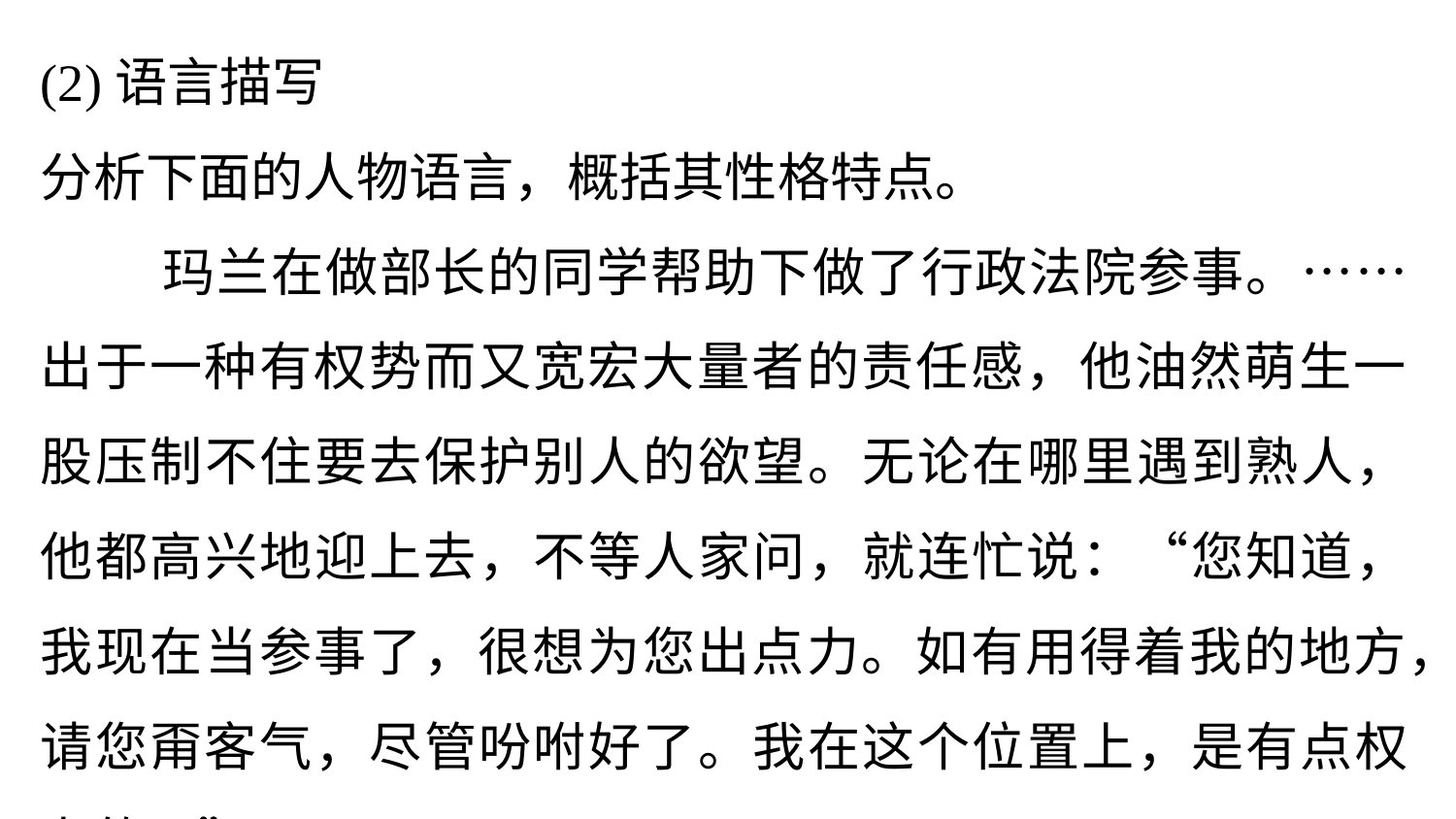

(2)语言描写
分析下面的人物语言，概括其性格特点。
        玛兰在做部长的同学帮助下做了行政法院参事。……出于一种有权势而又宽宏大量者的责任感，他油然萌生一股压制不住要去保护别人的欲望。无论在哪里遇到熟人，他都高兴地迎上去，不等人家问，就连忙说：“您知道，我现在当参事了，很想为您出点力。如有用得着我的地方，请您甭客气，尽管吩咐好了。我在这个位置上，是有点权力的。”